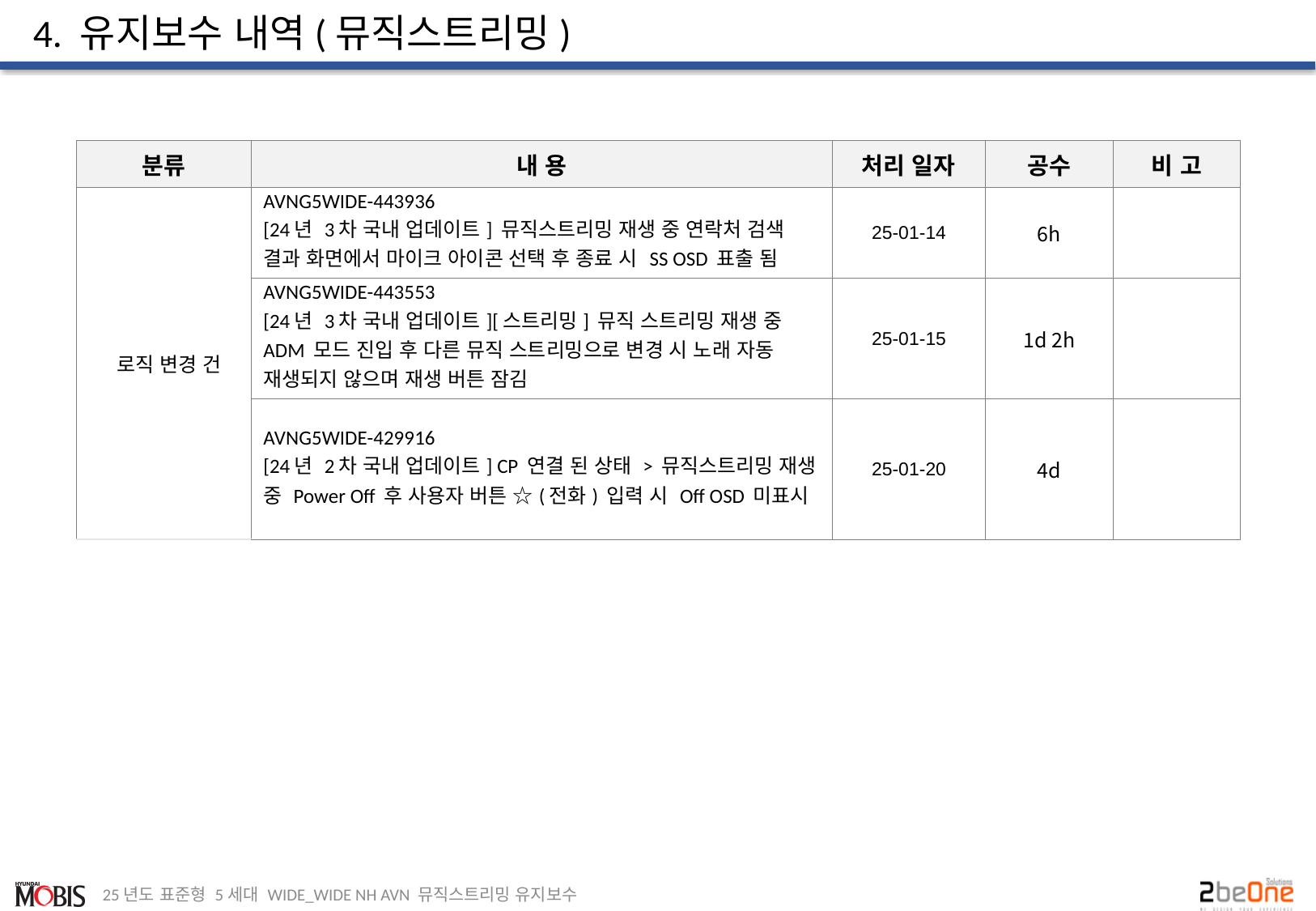

# 4. 유지보수 내역(뮤직스트리밍)
| 분류 | 내 용 | 처리 일자 | 공수 | 비 고 |
| --- | --- | --- | --- | --- |
| 로직 변경 건 | AVNG5WIDE-443936 [24년 3차 국내 업데이트] 뮤직스트리밍 재생 중 연락처 검색 결과 화면에서 마이크 아이콘 선택 후 종료 시 SS OSD 표출 됨 | 25-01-14 | 6h |  |
|  | AVNG5WIDE-443553 [24년 3차 국내 업데이트][스트리밍] 뮤직 스트리밍 재생 중 ADM 모드 진입 후 다른 뮤직 스트리밍으로 변경 시 노래 자동 재생되지 않으며 재생 버튼 잠김 | 25-01-15 | 1d 2h |  |
|  | AVNG5WIDE-429916 [24년 2차 국내 업데이트] CP 연결 된 상태 > 뮤직스트리밍 재생 중 Power Off 후 사용자 버튼 ☆(전화) 입력 시 Off OSD 미표시 | 25-01-20 | 4d |  |
25년도 표준형 5세대 WIDE_WIDE NH AVN 뮤직스트리밍 유지보수